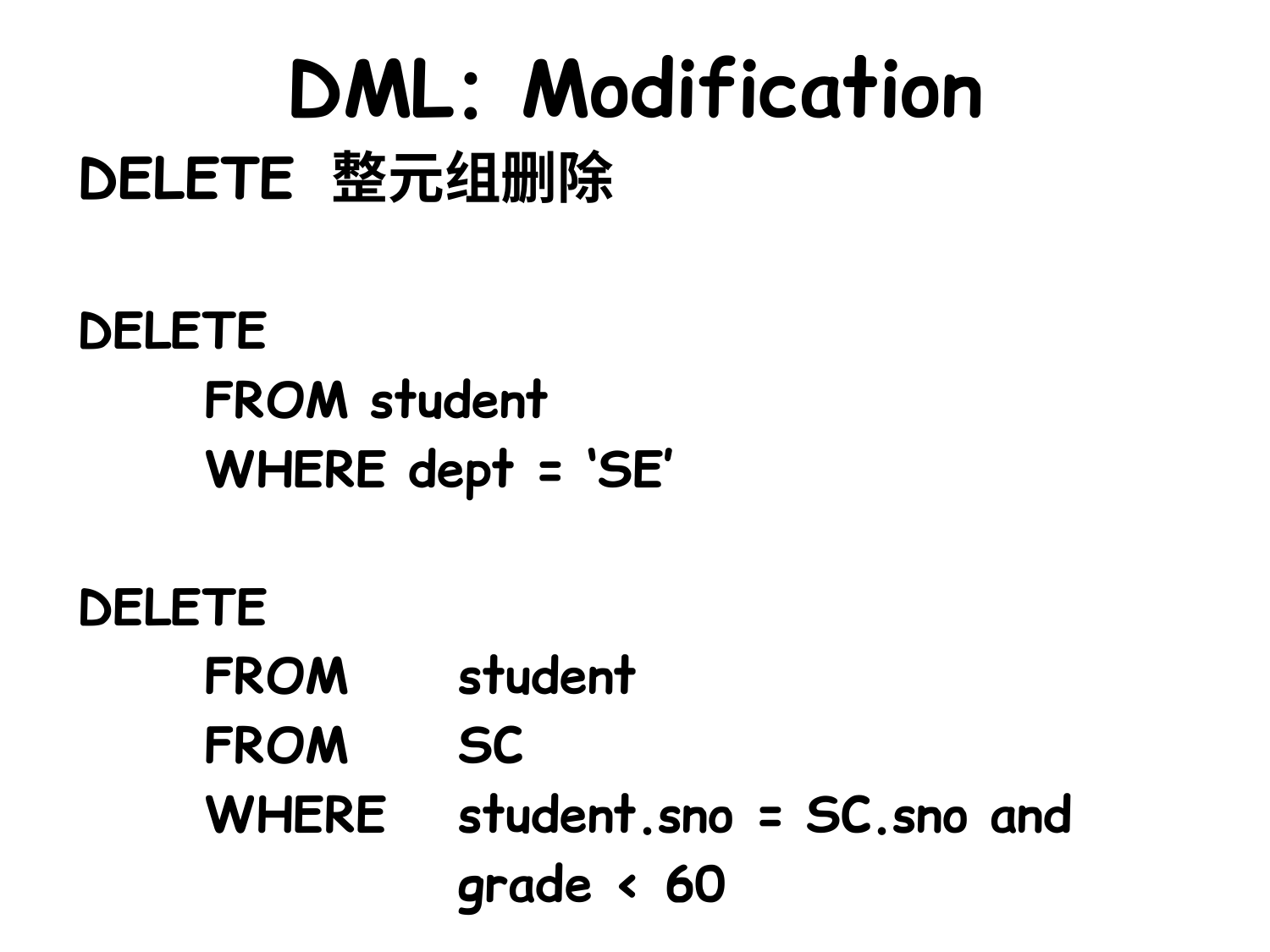

# DML: Modification
DELETE	整元组删除

DELETE
	FROM student
	WHERE dept = ‘SE’

DELETE
	FROM 	student
	FROM 	SC
	WHERE 	student.sno = SC.sno and
			grade < 60